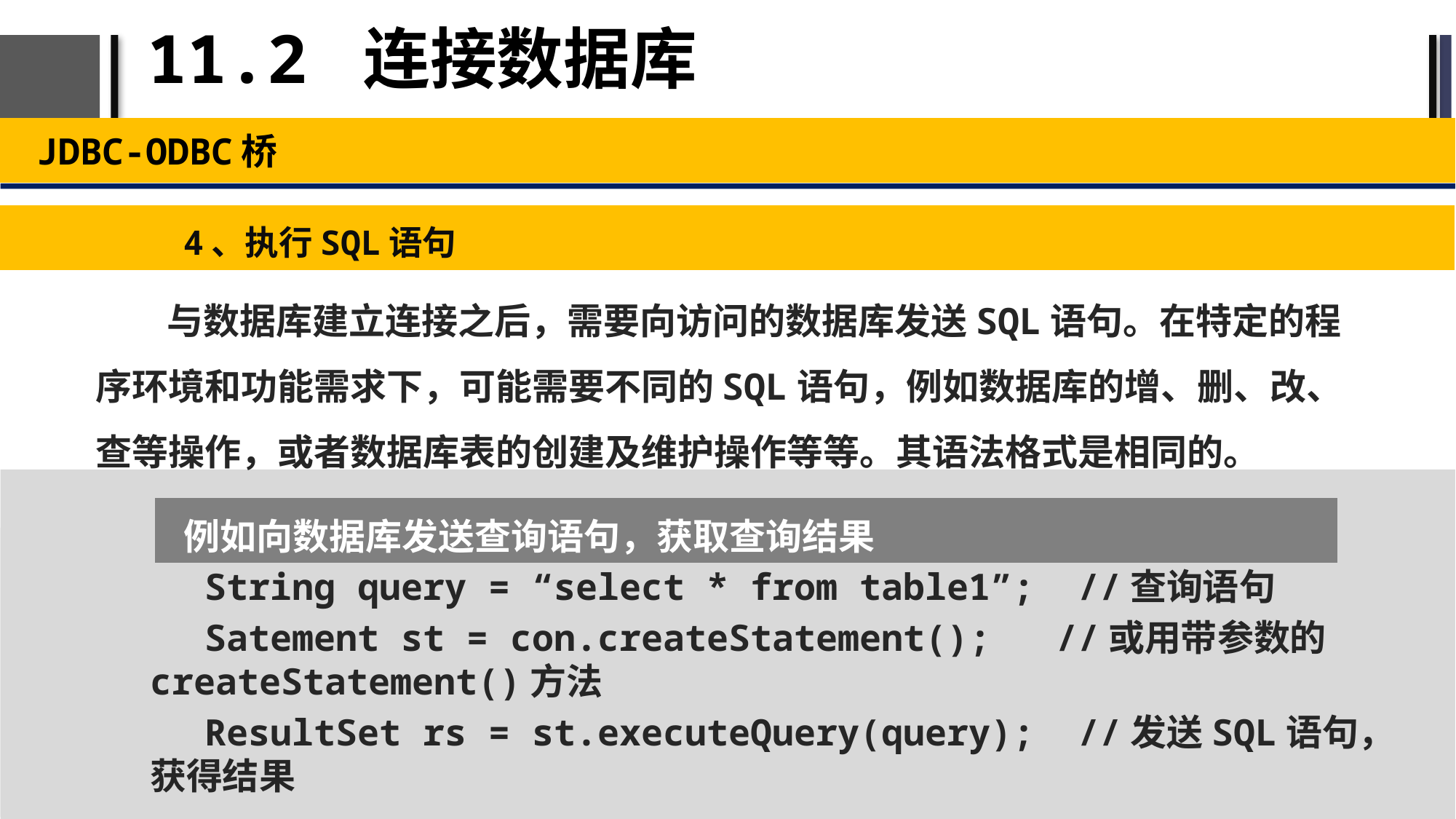

# 11.2 连接数据库

 JDBC-ODBC桥

4、执行SQL语句
 与数据库建立连接之后，需要向访问的数据库发送SQL语句。在特定的程序环境和功能需求下，可能需要不同的SQL语句，例如数据库的增、删、改、查等操作，或者数据库表的创建及维护操作等等。其语法格式是相同的。

例如向数据库发送查询语句，获取查询结果

String query = “select * from table1”;  //查询语句
Satement st = con.createStatement();   //或用带参数的createStatement()方法
ResultSet rs = st.executeQuery(query);  //发送SQL语句，获得结果